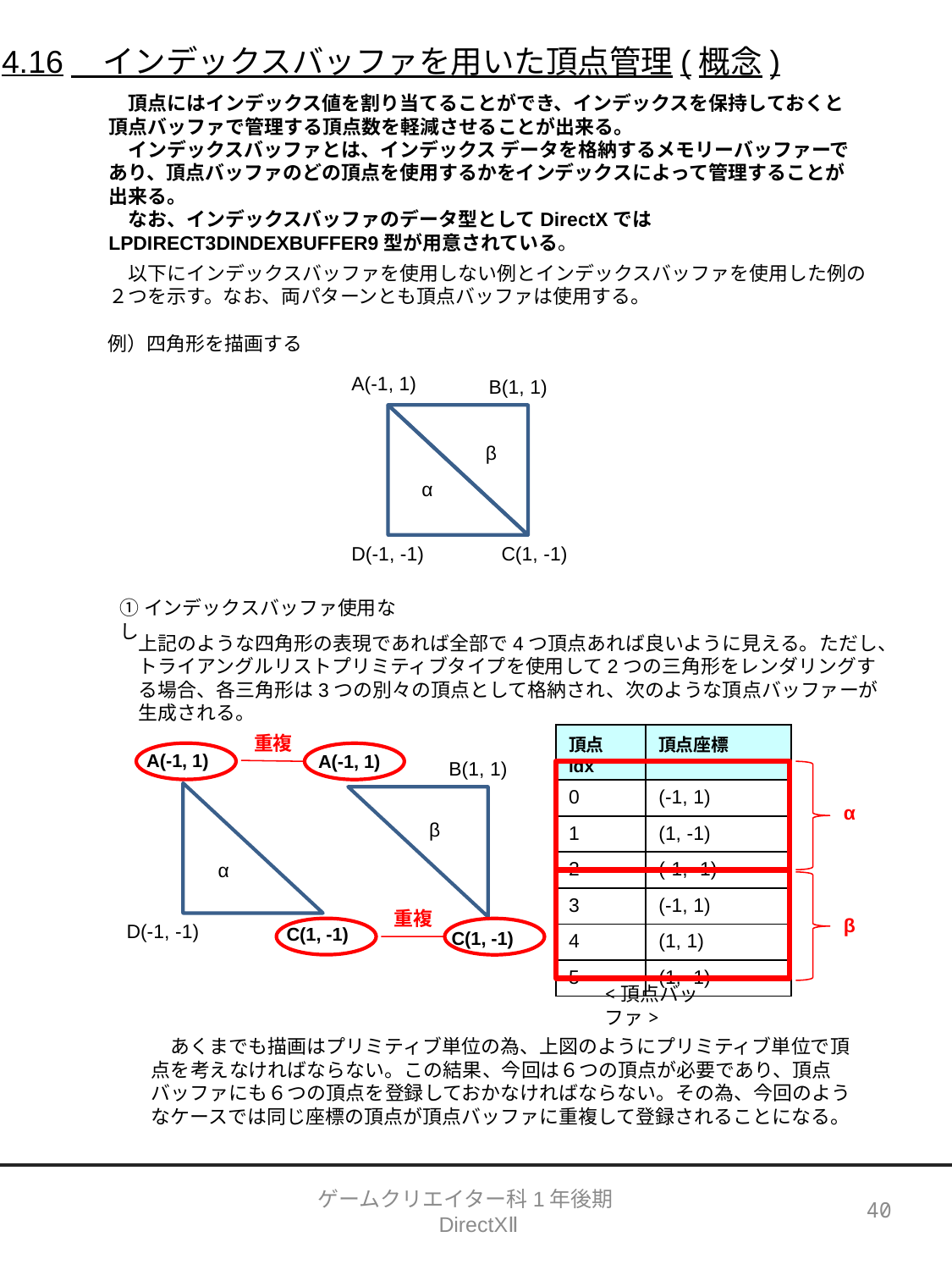

4.16　インデックスバッファを用いた頂点管理(概念)
　頂点にはインデックス値を割り当てることができ、インデックスを保持しておくと頂点バッファで管理する頂点数を軽減させることが出来る。
　インデックスバッファとは、インデックス データを格納するメモリーバッファーであり、頂点バッファのどの頂点を使用するかをインデックスによって管理することが出来る。
　なお、インデックスバッファのデータ型としてDirectXではLPDIRECT3DINDEXBUFFER9型が用意されている。
　以下にインデックスバッファを使用しない例とインデックスバッファを使用した例の２つを示す。なお、両パターンとも頂点バッファは使用する。
　例）四角形を描画する
A(-1, 1)
B(1, 1)

β
α
D(-1, -1)
C(1, -1)
①インデックスバッファ使用なし
上記のような四角形の表現であれば全部で4つ頂点あれば良いように見える。ただし、トライアングルリストプリミティブタイプを使用して2つの三角形をレンダリングする場合、各三角形は3つの別々の頂点として格納され、次のような頂点バッファーが生成される。
重複
| 頂点idx | 頂点座標 |
| --- | --- |
| 0 | (-1, 1) |
| 1 | (1, -1) |
| 2 | (-1, -1) |
| 3 | (-1, 1) |
| 4 | (1, 1) |
| 5 | (1, -1) |
A(-1, 1)

A(-1, 1)
B(1, 1)

α
β
α

重複
β
D(-1, -1)
C(1, -1)

C(1, -1)
<頂点バッファ>
　あくまでも描画はプリミティブ単位の為、上図のようにプリミティブ単位で頂点を考えなければならない。この結果、今回は６つの頂点が必要であり、頂点バッファにも６つの頂点を登録しておかなければならない。その為、今回のようなケースでは同じ座標の頂点が頂点バッファに重複して登録されることになる。
ゲームクリエイター科1年後期　DirectXⅡ
40